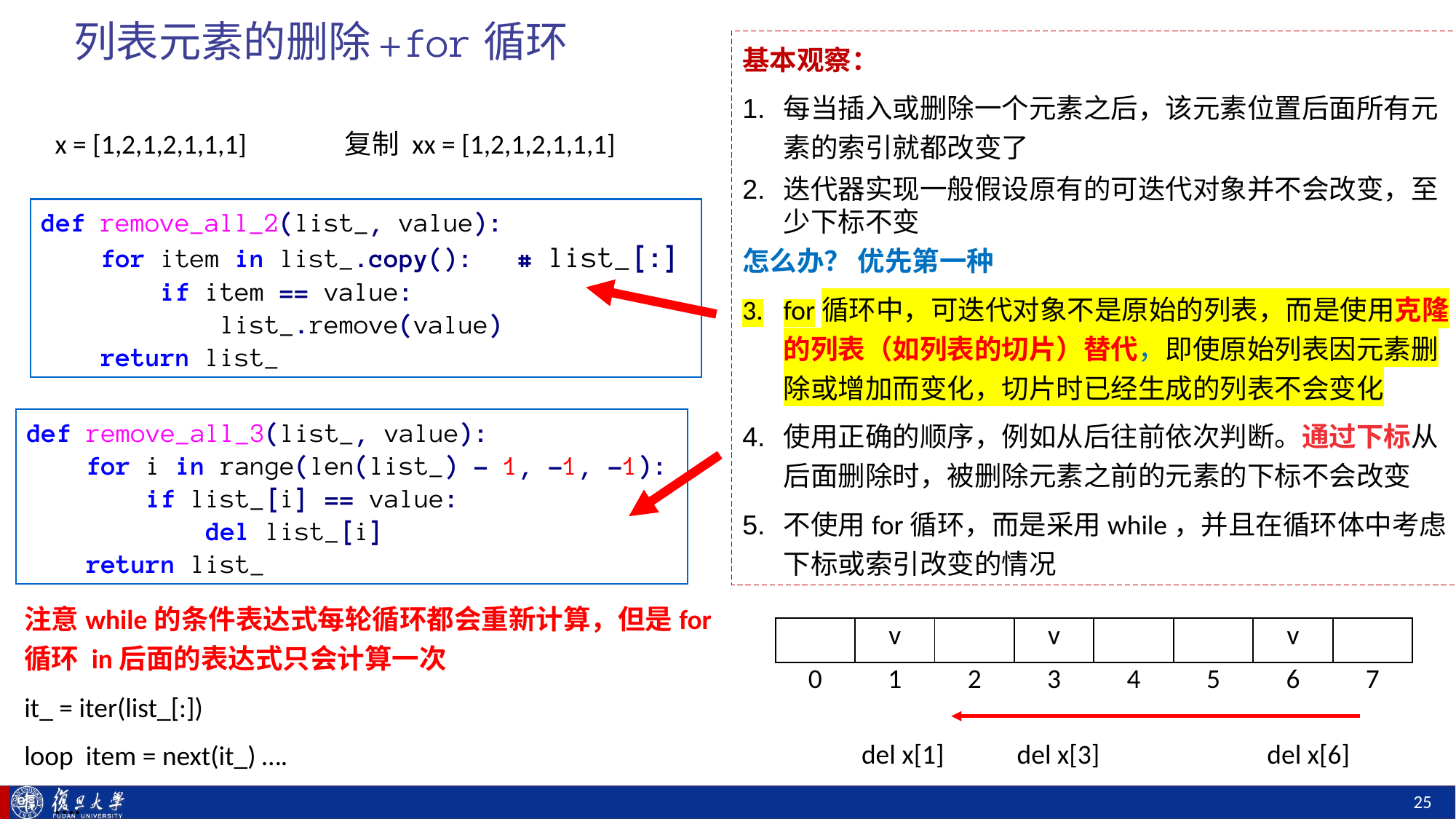

# 列表元素的删除+for循环
基本观察：
每当插入或删除一个元素之后，该元素位置后面所有元素的索引就都改变了
迭代器实现一般假设原有的可迭代对象并不会改变，至少下标不变
怎么办？ 优先第一种
for循环中，可迭代对象不是原始的列表，而是使用克隆的列表（如列表的切片）替代，即使原始列表因元素删除或增加而变化，切片时已经生成的列表不会变化
使用正确的顺序，例如从后往前依次判断。通过下标从后面删除时，被删除元素之前的元素的下标不会改变
不使用for循环，而是采用while，并且在循环体中考虑下标或索引改变的情况

x = [1,2,1,2,1,1,1]
复制 xx = [1,2,1,2,1,1,1]
def remove_all_2(list_, value):
    for item in list_.copy():   # list_[:]
        if item == value:
            list_.remove(value)
    return list_
def remove_all_3(list_, value):
    for i in range(len(list_) - 1, -1, -1):
        if list_[i] == value:
            del list_[i]
    return list_
注意while的条件表达式每轮循环都会重新计算，但是for循环 in后面的表达式只会计算一次
it_ = iter(list_[:])
loop  item = next(it_) ….
     ….
|  | v |  | v |  |  | v |  |
| --- | --- | --- | --- | --- | --- | --- | --- |
| 0 | 1 | 2 | 3 | 4 | 5 | 6 | 7 |
del x[1]
del x[3]
del x[6]